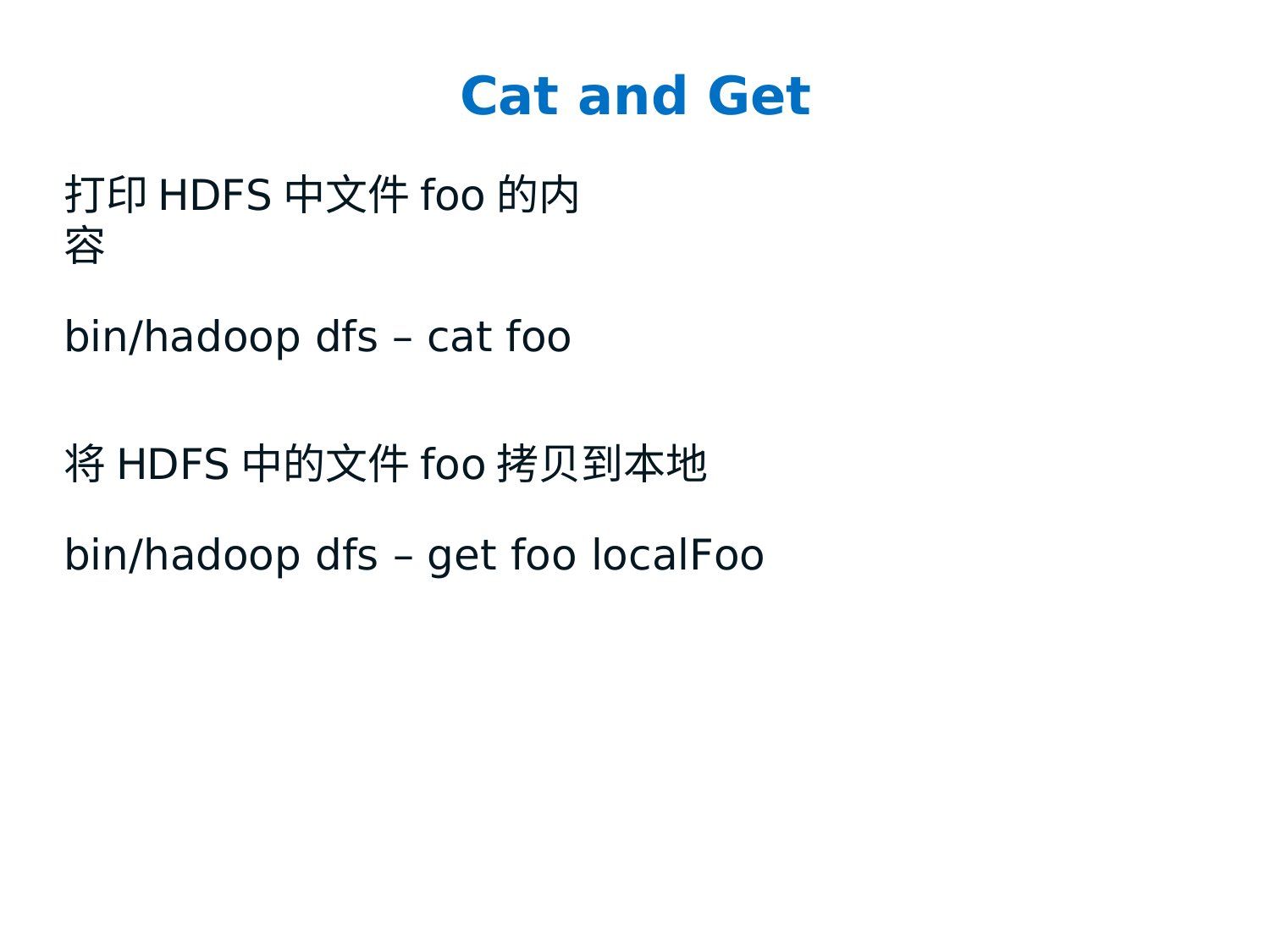

# Cat and Get
打印HDFS中文件foo的内容

bin/hadoop dfs – cat foo
将HDFS中的文件foo拷贝到本地

bin/hadoop dfs – get foo localFoo